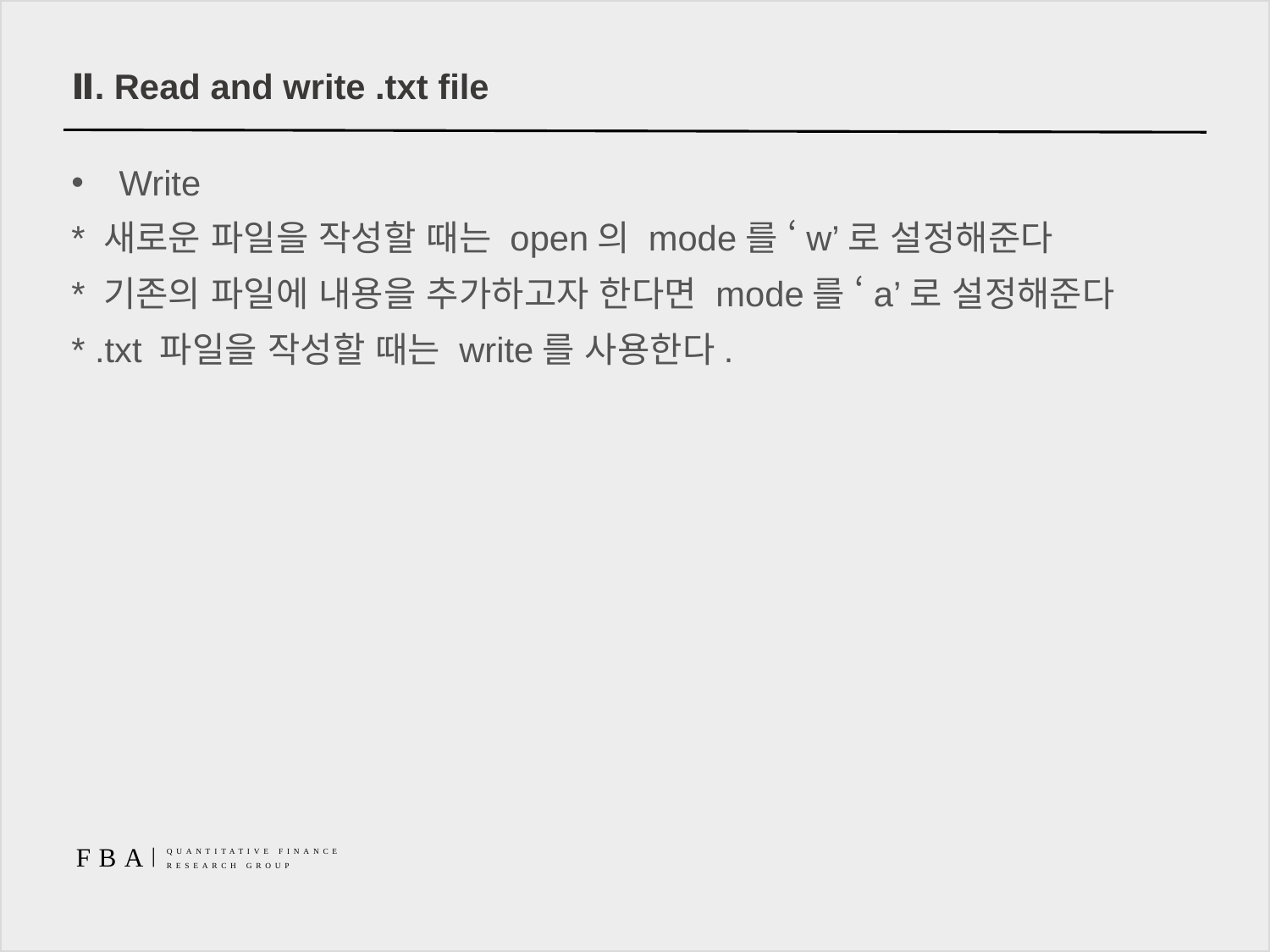

# Ⅱ. Read and write .txt file
Write
* 새로운 파일을 작성할 때는 open의 mode를 ‘w’로 설정해준다
* 기존의 파일에 내용을 추가하고자 한다면 mode를 ‘a’로 설정해준다
* .txt 파일을 작성할 때는 write를 사용한다.